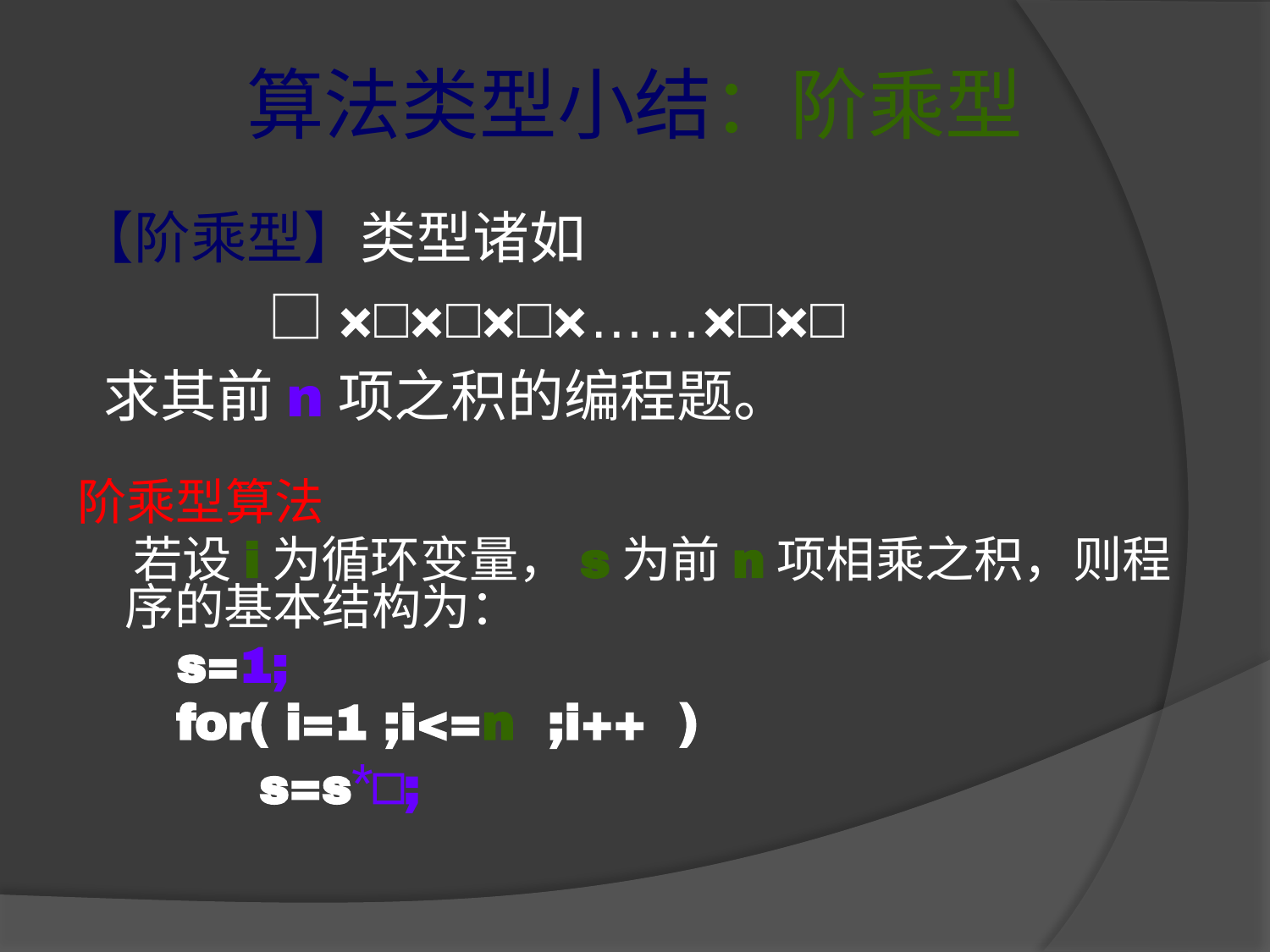

算法类型小结：阶乘型
【阶乘型】类型诸如
     　　□×□×□×□×……×□×□
 求其前n项之积的编程题。

阶乘型算法
    若设i为循环变量，s为前n项相乘之积，则程序的基本结构为：
      s=1;
      for( i=1 ;i<=n  ;i++  )
           s=s*□;